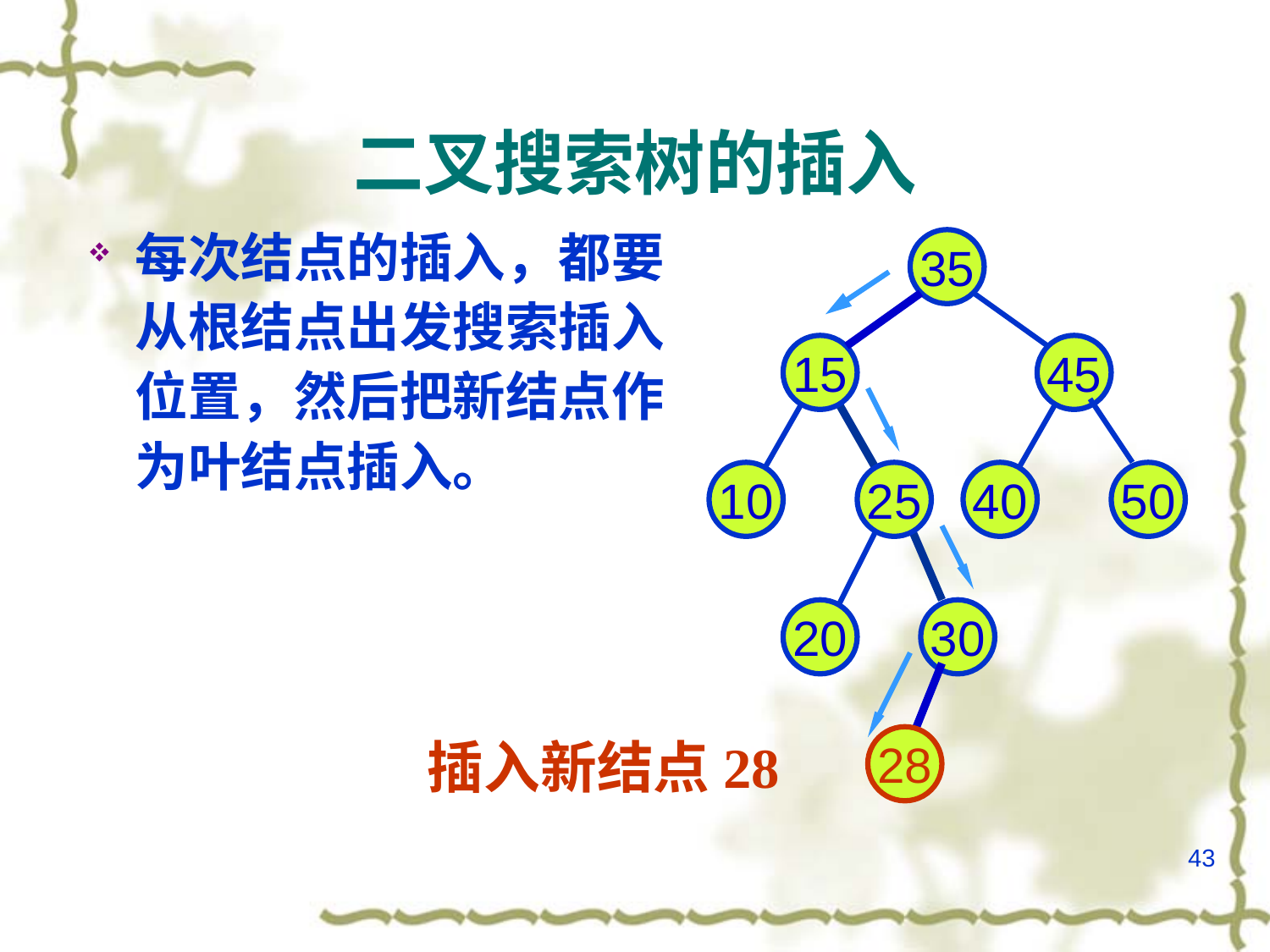

# 二叉搜索树的插入
每次结点的插入，都要从根结点出发搜索插入位置，然后把新结点作为叶结点插入。
35

15
45

10
25
40
50

20
30

28
插入新结点28
43